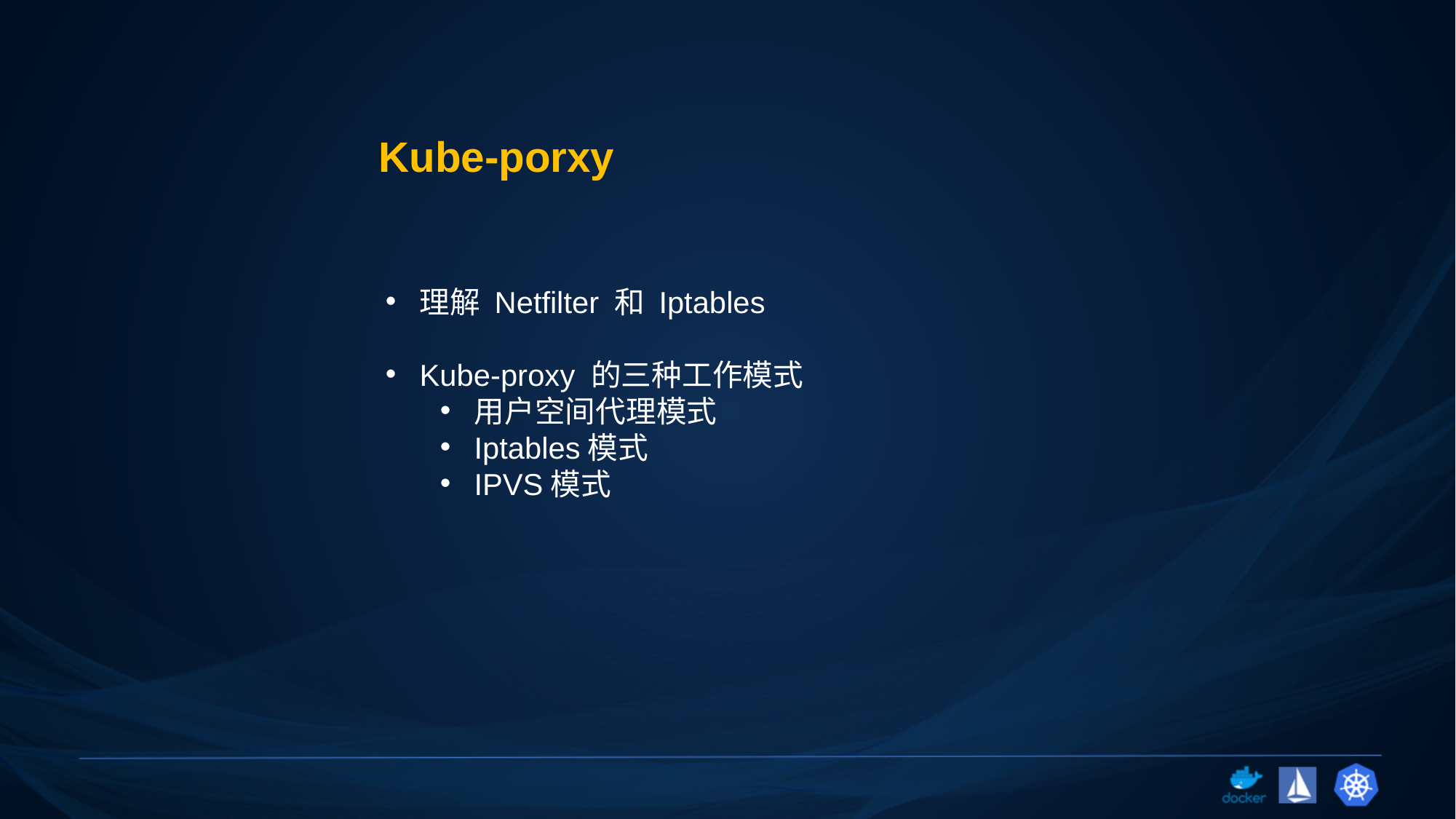

Kube-porxy
理解 Netfilter 和 Iptables

Kube-proxy 的三种工作模式
用户空间代理模式
Iptables模式
IPVS模式